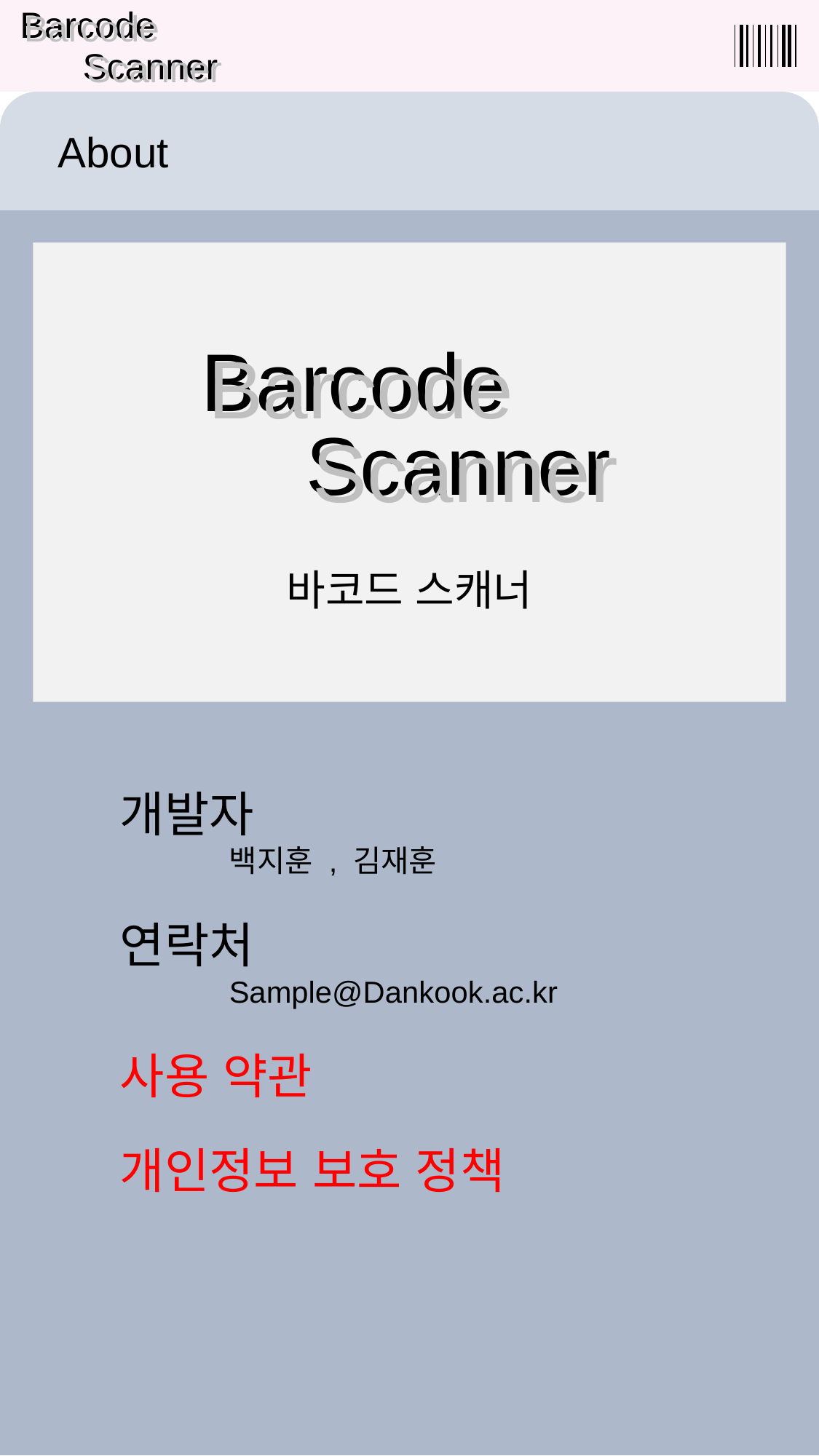

Barcode
Barcode
Scanner
Scanner

    About

	개발자
		백지훈 , 김재훈

	연락처
		Sample@Dankook.ac.kr

	사용 약관

	개인정보 보호 정책

Barcode
Barcode
Scanner
Scanner
바코드 스캐너